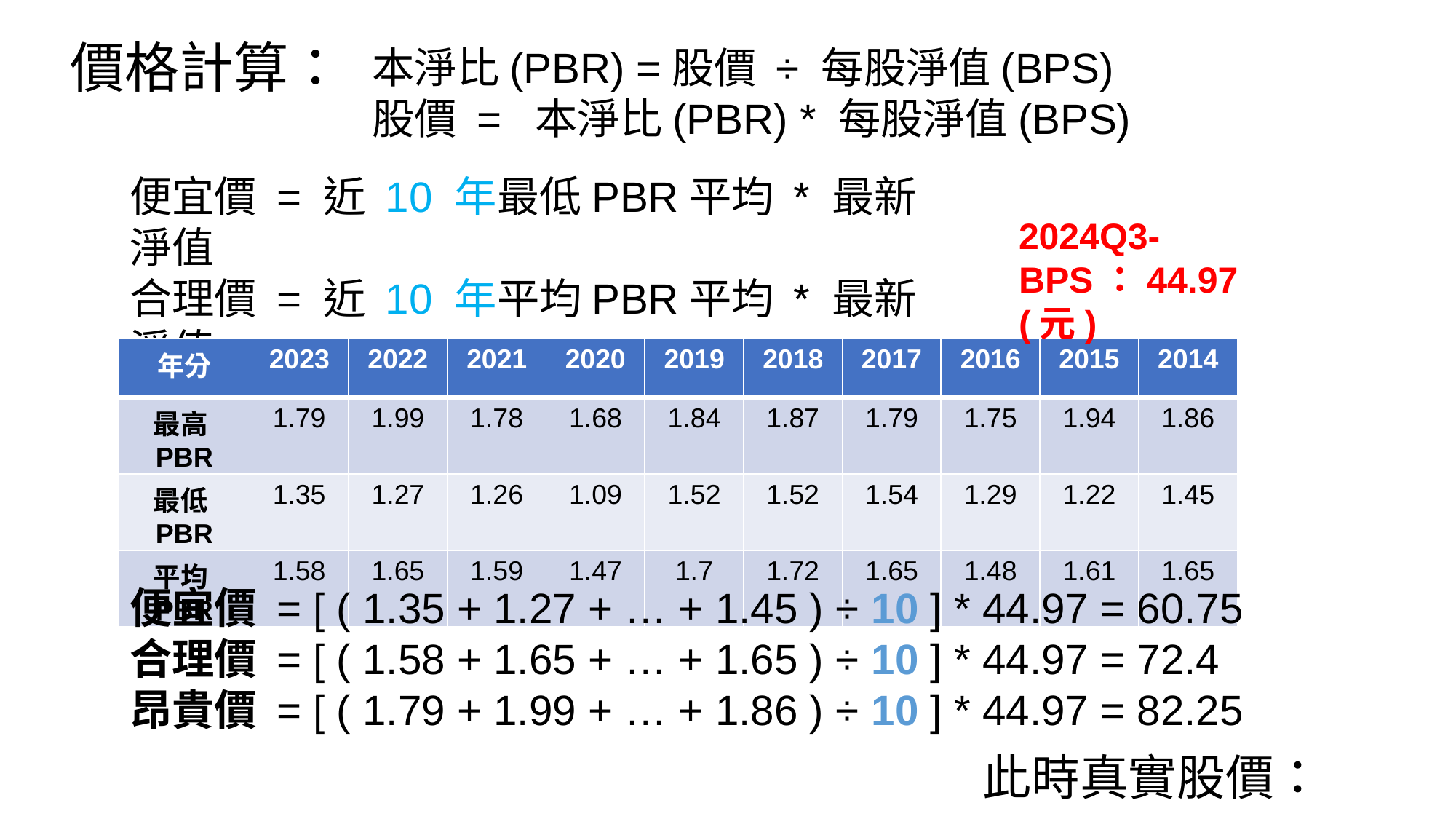

價格計算：
本淨比(PBR) =股價 ÷ 每股淨值(BPS)
股價 =  本淨比(PBR) * 每股淨值(BPS)
便宜價 = 近 10 年最低PBR平均 * 最新淨值
合理價 = 近 10 年平均PBR平均 * 最新淨值
昂貴價 = 近 10 年最高PBR平均 * 最新淨值
2024Q3-BPS：44.97 (元)
| 年分 | 2023 | 2022 | 2021 | 2020 | 2019 | 2018 | 2017 | 2016 | 2015 | 2014 |
| --- | --- | --- | --- | --- | --- | --- | --- | --- | --- | --- |
| 最高PBR | 1.79 | 1.99 | 1.78 | 1.68 | 1.84 | 1.87 | 1.79 | 1.75 | 1.94 | 1.86 |
| 最低PBR | 1.35 | 1.27 | 1.26 | 1.09 | 1.52 | 1.52 | 1.54 | 1.29 | 1.22 | 1.45 |
| 平均PBR | 1.58 | 1.65 | 1.59 | 1.47 | 1.7 | 1.72 | 1.65 | 1.48 | 1.61 | 1.65 |
便宜價 = [ ( 1.35 + 1.27 + … + 1.45 ) ÷ 10 ] * 44.97 = 60.75
合理價 = [ ( 1.58 + 1.65 + … + 1.65 ) ÷ 10 ] * 44.97 = 72.4
昂貴價 = [ ( 1.79 + 1.99 + … + 1.86 ) ÷ 10 ] * 44.97 = 82.25
此時真實股價：44.62